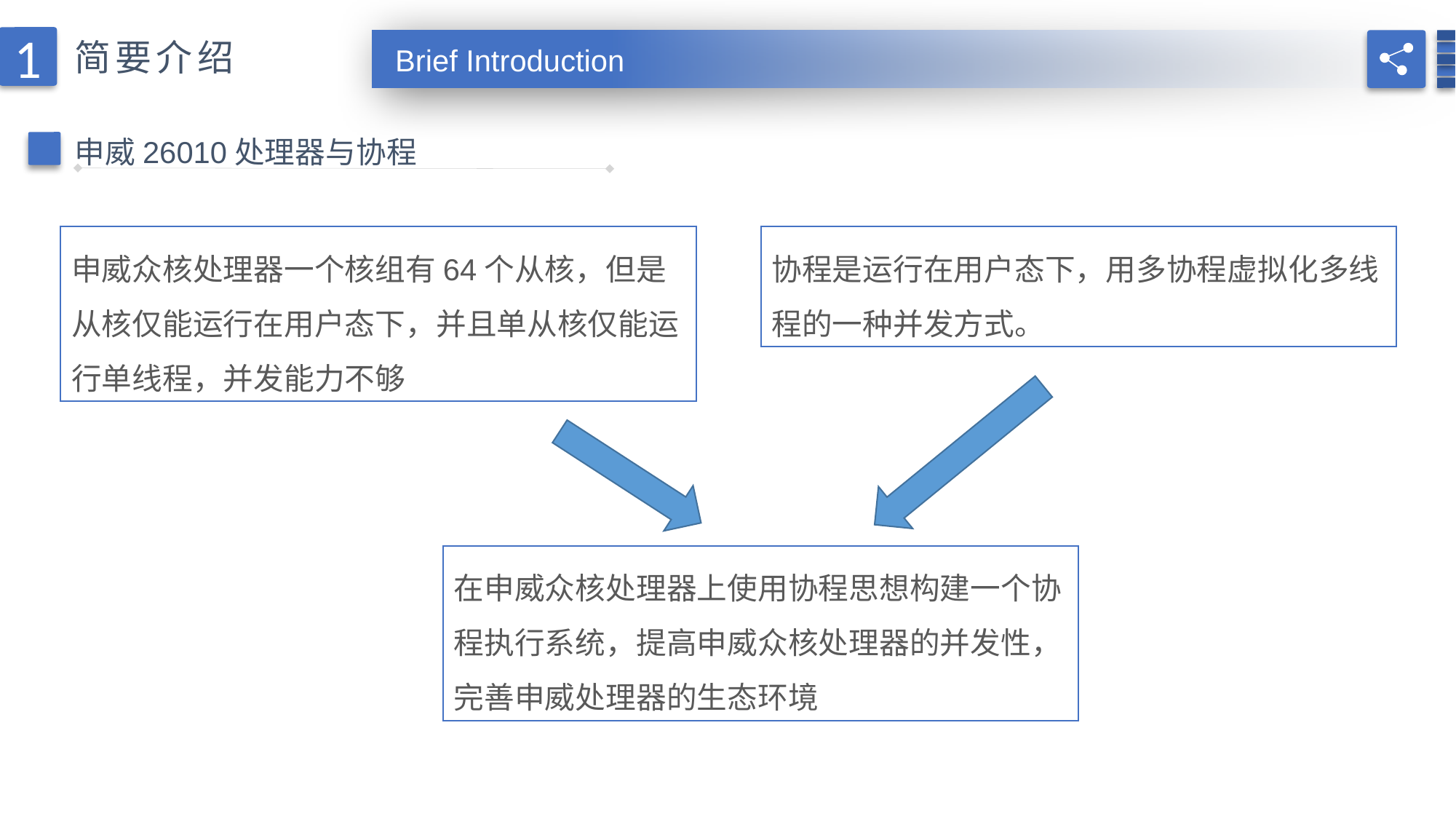

1
简要介绍

Brief Introduction

申威26010处理器与协程

申威众核处理器一个核组有64个从核，但是从核仅能运行在用户态下，并且单从核仅能运行单线程，并发能力不够
协程是运行在用户态下，用多协程虚拟化多线程的一种并发方式。

在申威众核处理器上使用协程思想构建一个协程执行系统，提高申威众核处理器的并发性，完善申威处理器的生态环境